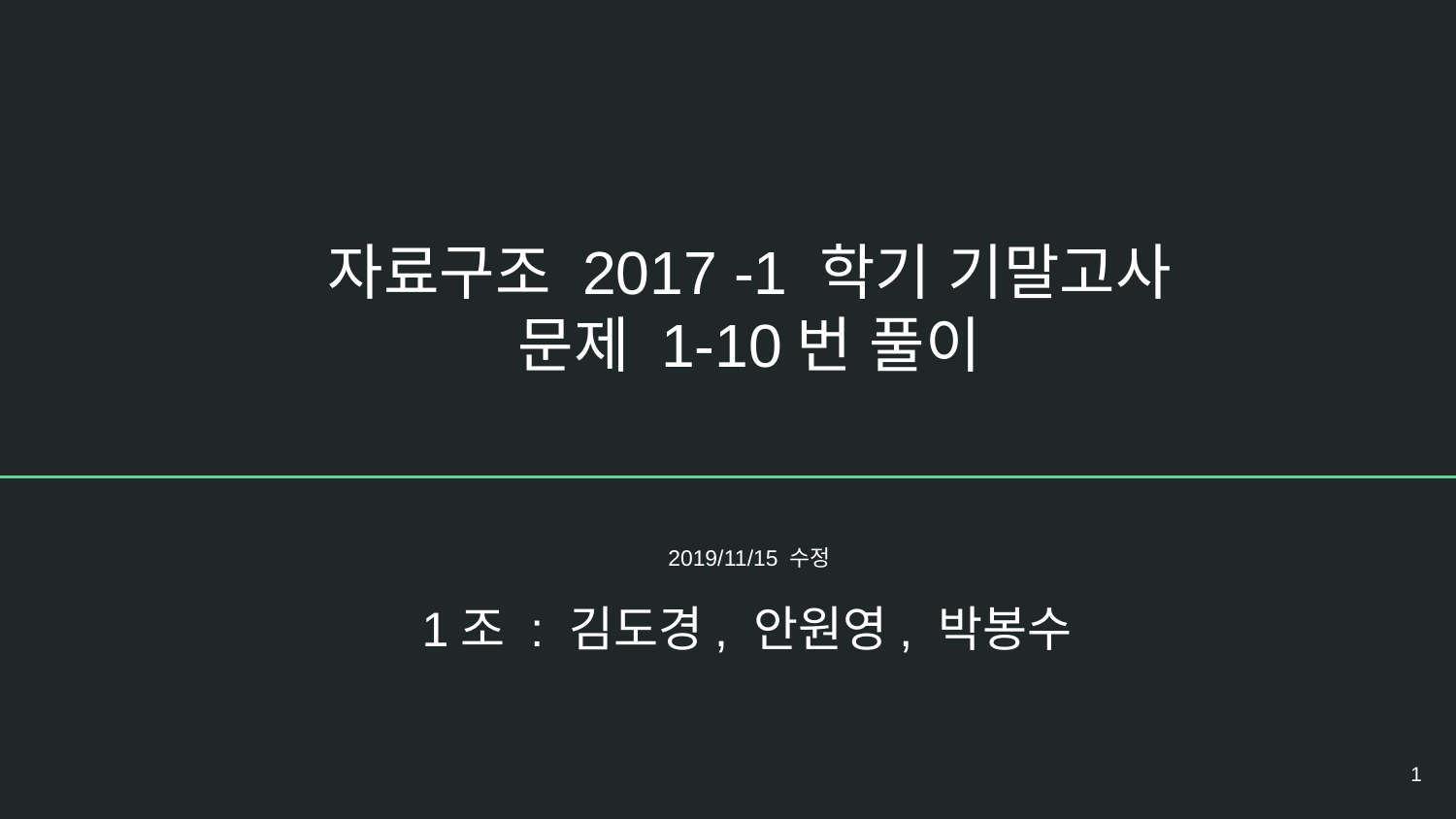

자료구조 2017 -1 학기 기말고사 문제 1-10번 풀이

2019/11/15 수정

1조 : 김도경, 안원영, 박봉수

1